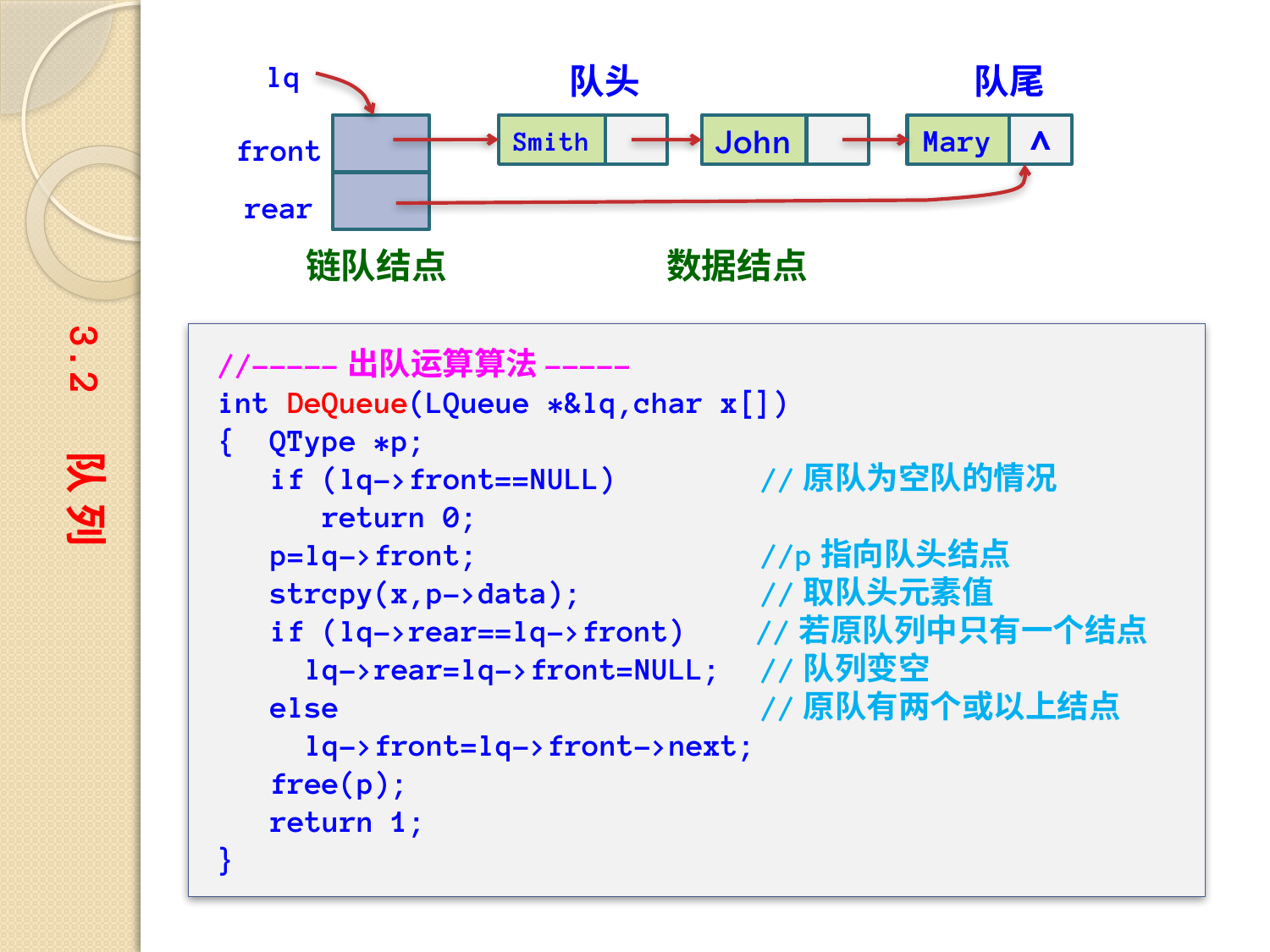

lq
队头
队尾

Smith

John

Mary
∧
front

rear
链队结点
数据结点
3.2  队 列
//-----出队运算算法-----
int DeQueue(LQueue *&lq,char x[])
{  QType *p;
   if (lq->front==NULL)	  //原队为空队的情况
      return 0;
   p=lq->front;		  //p指向队头结点
   strcpy(x,p->data);		  //取队头元素值
   if (lq->rear==lq->front)    //若原队列中只有一个结点
     lq->rear=lq->front=NULL;	  //队列变空
   else				  //原队有两个或以上结点
     lq->front=lq->front->next;
   free(p);
   return 1;
}